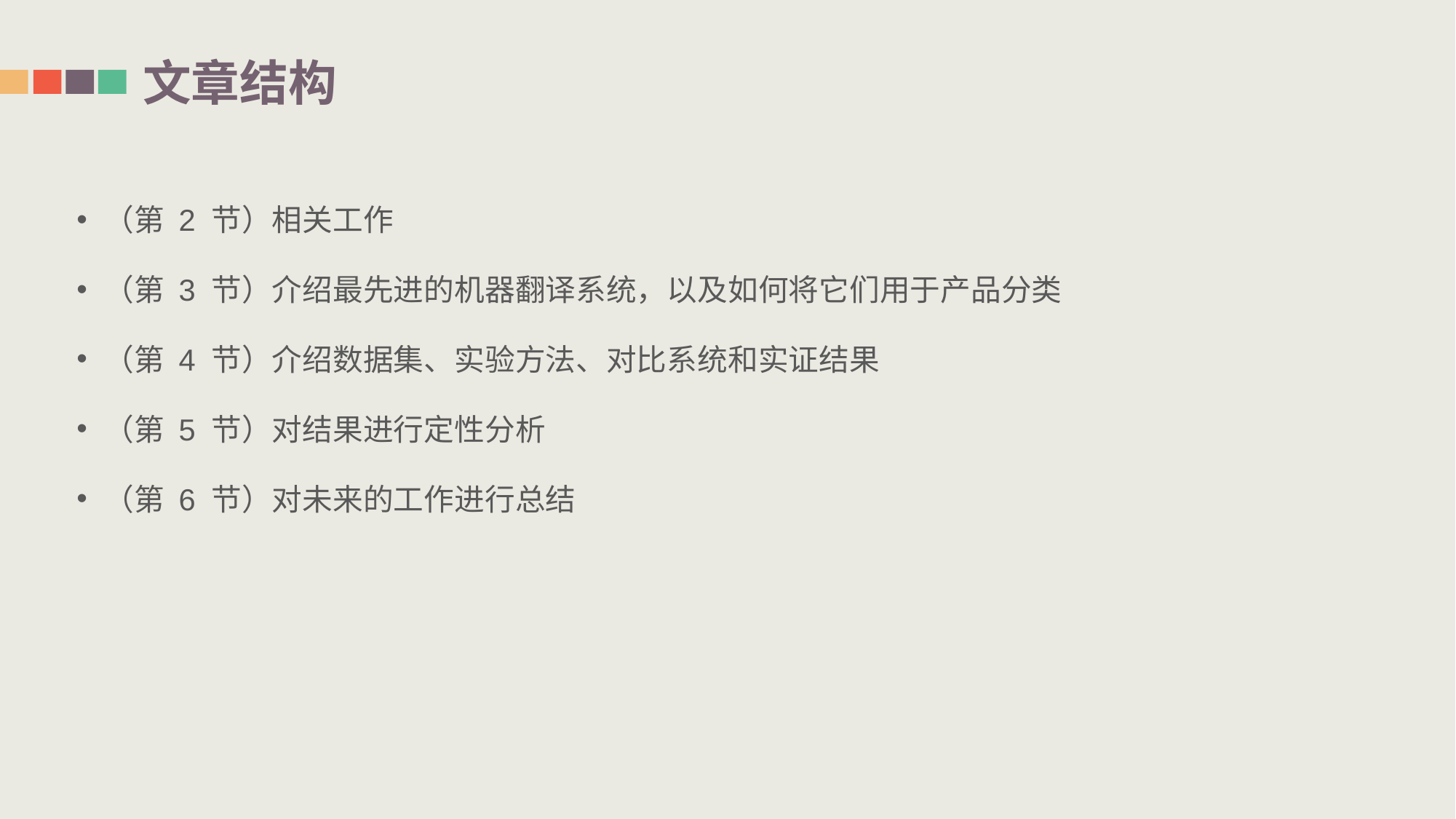

文章结构

（第 2 节）相关工作
（第 3 节）介绍最先进的机器翻译系统，以及如何将它们用于产品分类
（第 4 节）介绍数据集、实验方法、对比系统和实证结果
（第 5 节）对结果进行定性分析
（第 6 节）对未来的工作进行总结